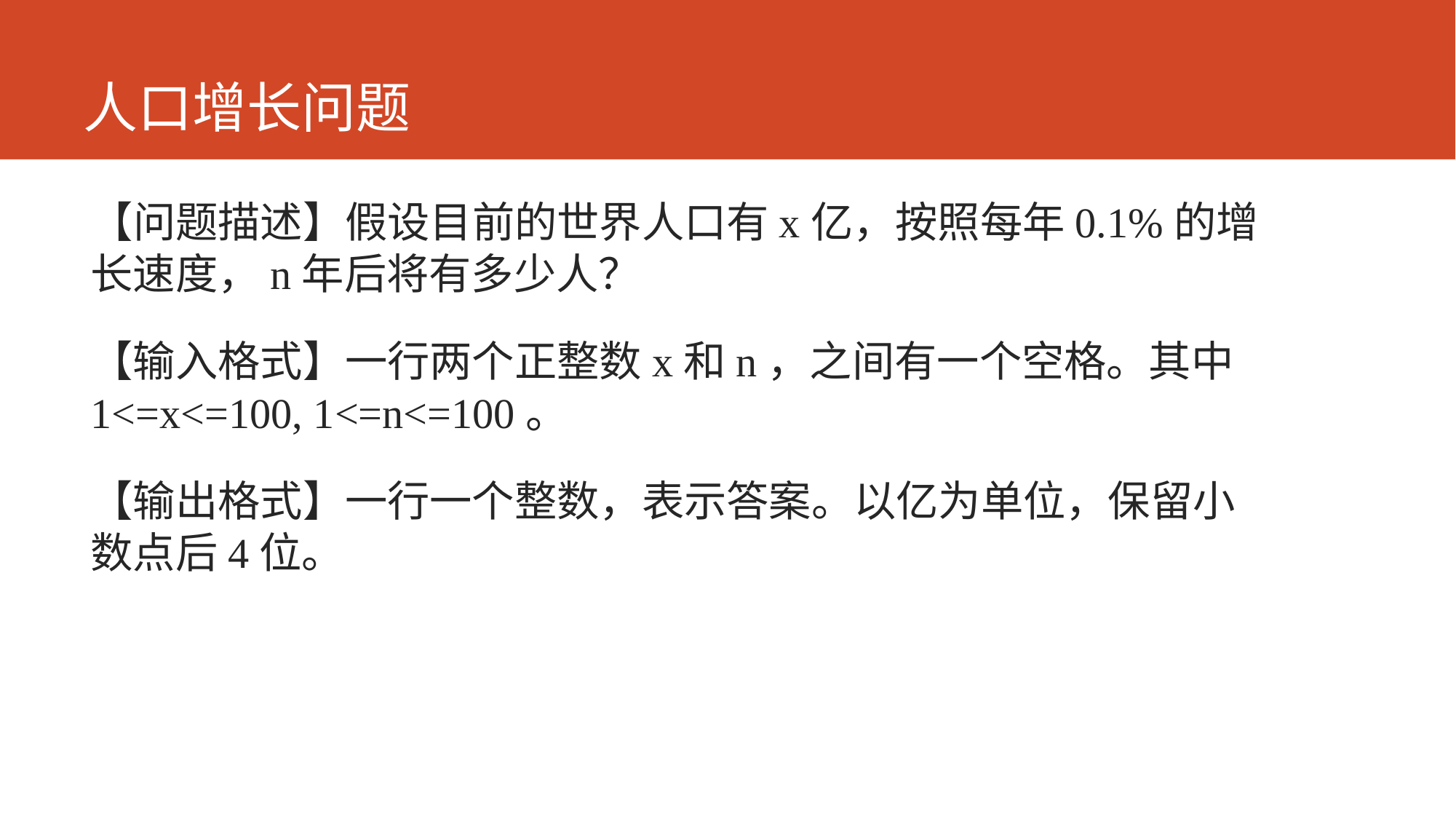

# 人口增长问题
【问题描述】假设目前的世界人口有x亿，按照每年0.1%的增长速度，n年后将有多少人？
【输入格式】一行两个正整数x和n，之间有一个空格。其中1<=x<=100, 1<=n<=100。
【输出格式】一行一个整数，表示答案。以亿为单位，保留小数点后4位。